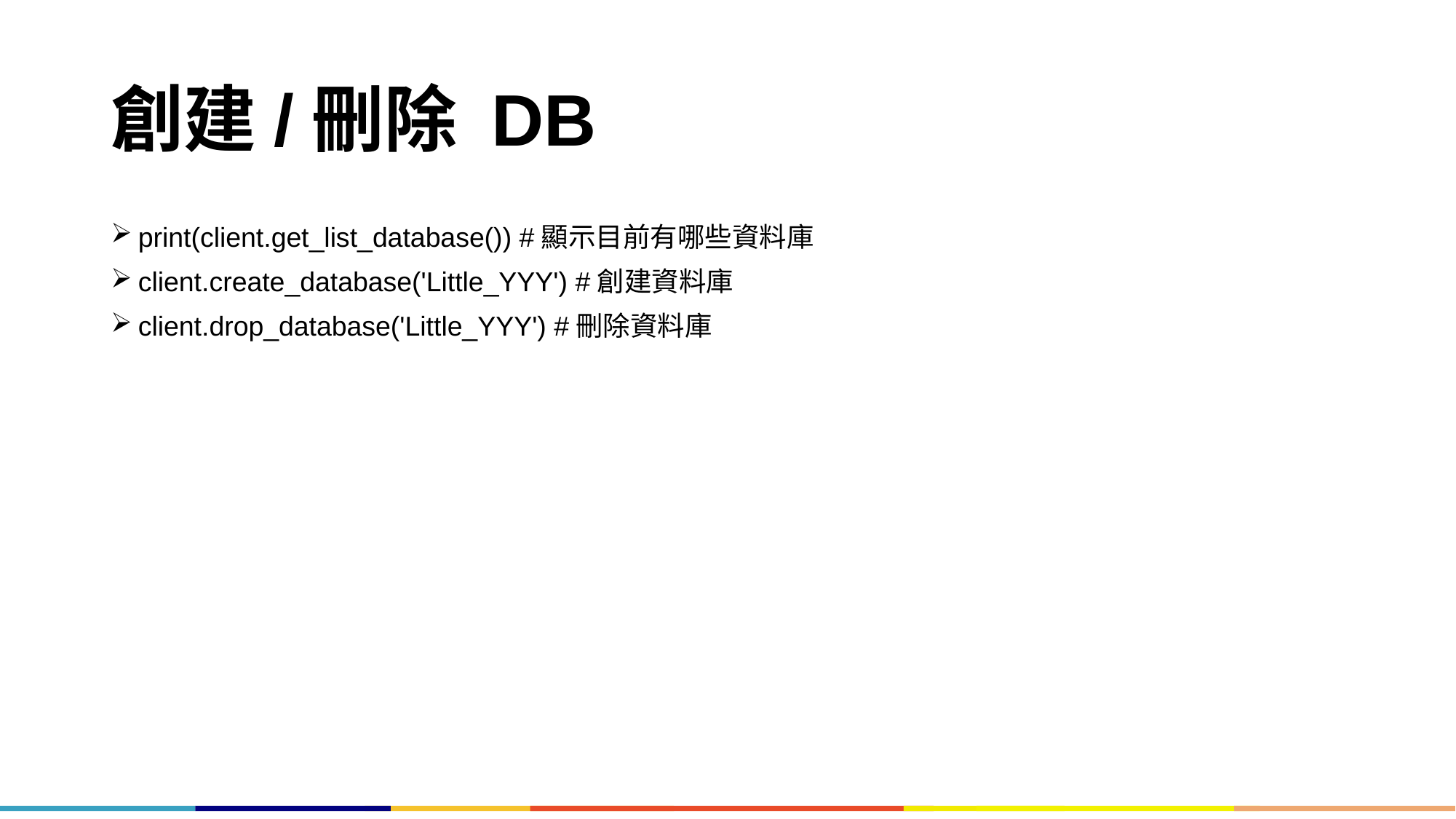

# 創建/刪除 DB
print(client.get_list_database()) #顯示目前有哪些資料庫
client.create_database('Little_YYY') #創建資料庫
client.drop_database('Little_YYY') #刪除資料庫